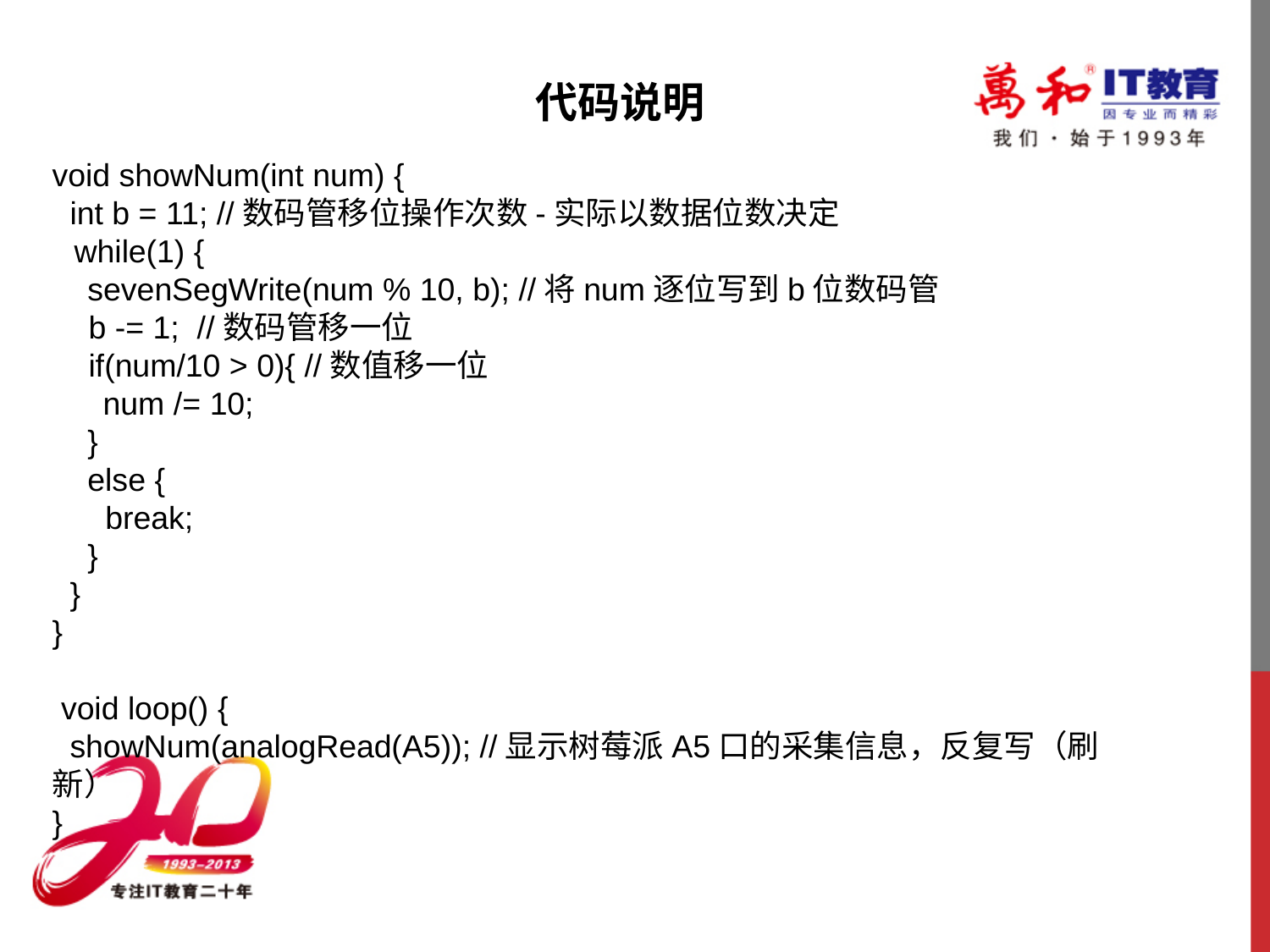

代码说明
void showNum(int num) {
  int b = 11; //数码管移位操作次数-实际以数据位数决定
  while(1) {
    sevenSegWrite(num % 10, b); //将num逐位写到b位数码管
    b -= 1;  //数码管移一位
    if(num/10 > 0){ //数值移一位
      num /= 10;
    }
    else {
      break;
    }
  }
}

 void loop() {
  showNum(analogRead(A5)); //显示树莓派A5口的采集信息，反复写（刷新）
}